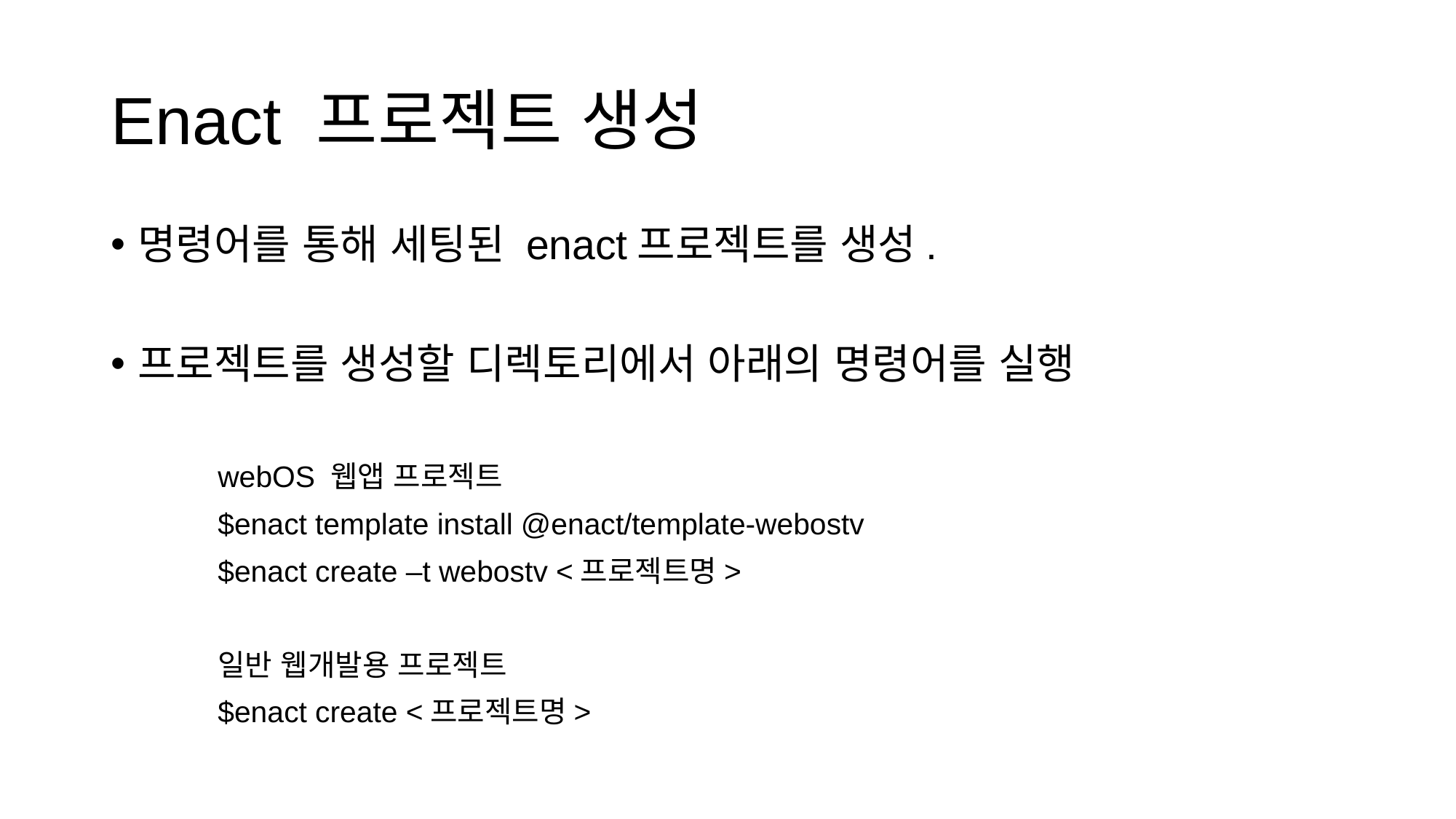

# Enact 프로젝트 생성
명령어를 통해 세팅된 enact프로젝트를 생성.

프로젝트를 생성할 디렉토리에서 아래의 명령어를 실행

	webOS 웹앱 프로젝트
	$enact template install @enact/template-webostv
	$enact create –t webostv <프로젝트명>

	일반 웹개발용 프로젝트
	$enact create <프로젝트명>